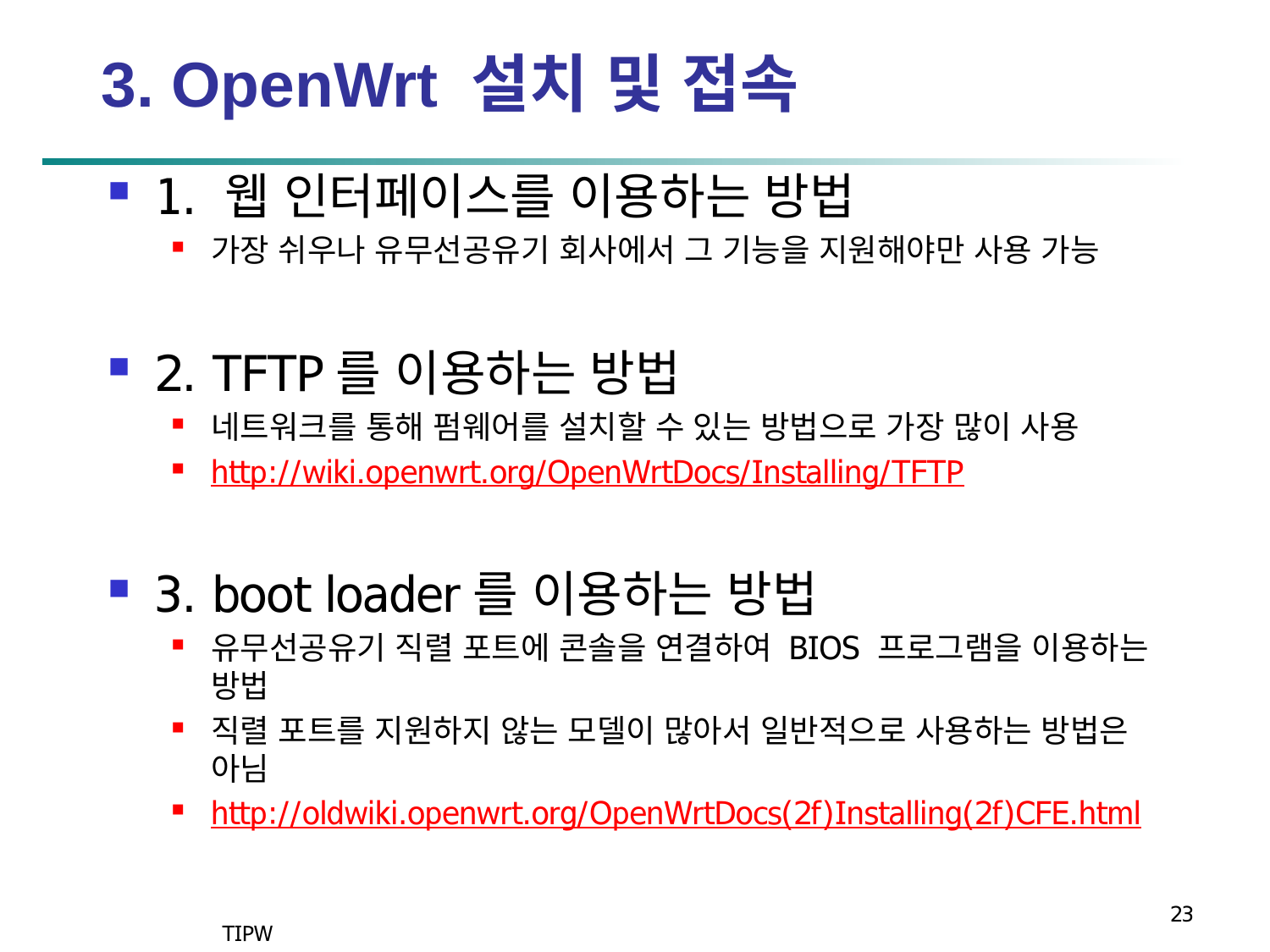

# 3. OpenWrt 설치 및 접속
1. 웹 인터페이스를 이용하는 방법
가장 쉬우나 유무선공유기 회사에서 그 기능을 지원해야만 사용 가능

2. TFTP를 이용하는 방법
네트워크를 통해 펌웨어를 설치할 수 있는 방법으로 가장 많이 사용
http://wiki.openwrt.org/OpenWrtDocs/Installing/TFTP

3. boot loader를 이용하는 방법
유무선공유기 직렬 포트에 콘솔을 연결하여 BIOS 프로그램을 이용하는 방법
직렬 포트를 지원하지 않는 모델이 많아서 일반적으로 사용하는 방법은 아님
http://oldwiki.openwrt.org/OpenWrtDocs(2f)Installing(2f)CFE.html
23
TIPW